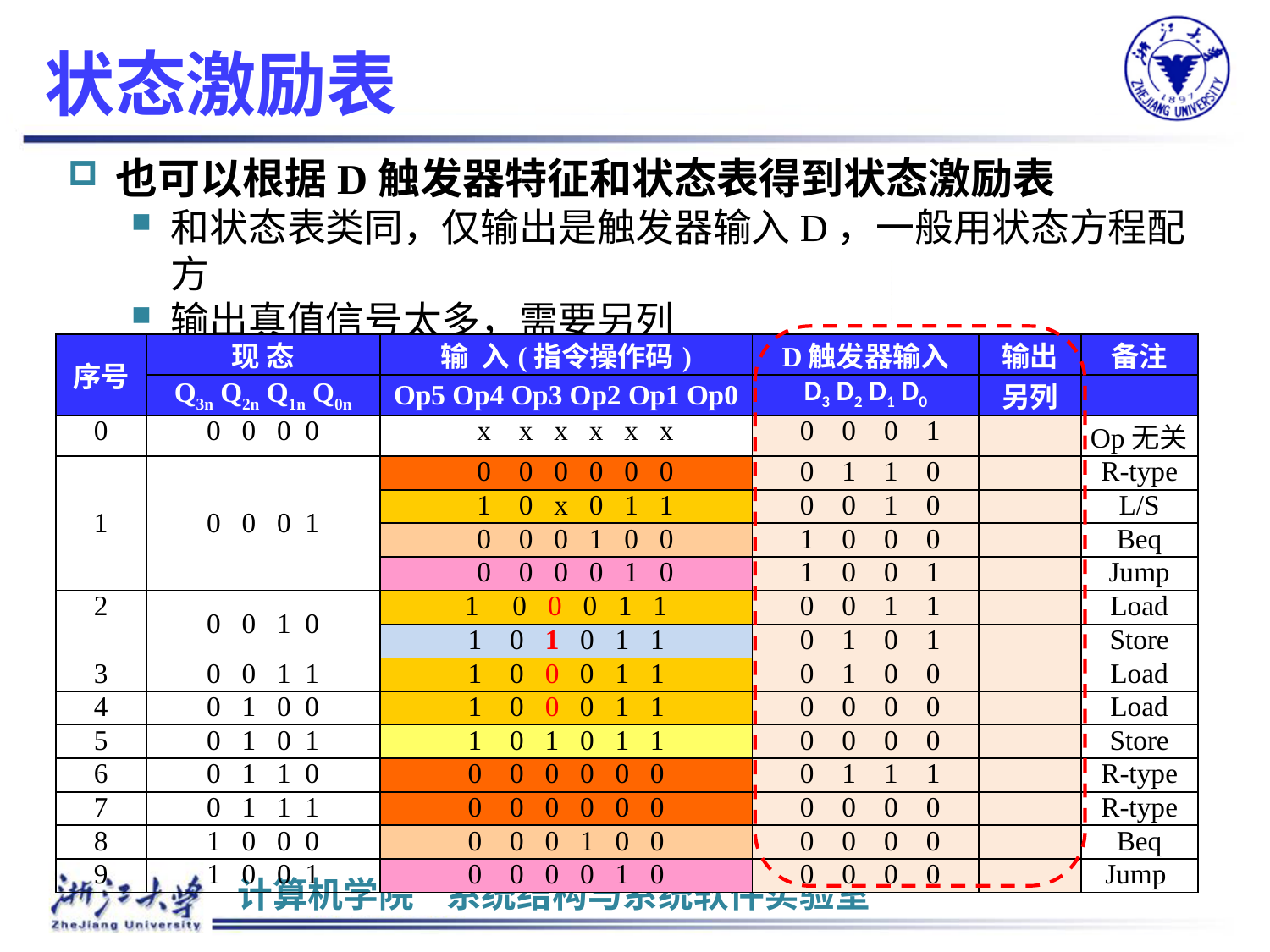

# 状态激励表
也可以根据D触发器特征和状态表得到状态激励表
和状态表类同，仅输出是触发器输入D，一般用状态方程配方
输出真值信号太多，需要另列
采用Moore状态机，输出仅与状态有关

| 序号 | 现 态 | 输 入(指令操作码) | D触发器输入 | 输出 | 备注 |
| --- | --- | --- | --- | --- | --- |
|  | Q3n Q2n Q1n Q0n | Op5 Op4 Op3 Op2 Op1 Op0 | D3 D2 D1 D0 | 另列 |  |
| 0 | 0 0 0 0 | x x x x x x | 0 0 0 1 |  | Op无关 |
| 1 | 0 0 0 1 | 0 0 0 0 0 0 | 0 1 1 0 |  | R-type |
|  |  | 1 0 x 0 1 1 | 0 0 1 0 |  | L/S |
|  |  | 0 0 0 1 0 0 | 1 0 0 0 |  | Beq |
|  |  | 0 0 0 0 1 0 | 1 0 0 1 |  | Jump |
| 2 | 0 0 1 0 | 0 0 0 1 1 | 0 0 1 1 |  | Load |
|  |  | 1 0 1 0 1 1 | 0 1 0 1 |  | Store |
| 3 | 0 0 1 1 | 1 0 0 0 1 1 | 0 1 0 0 |  | Load |
| 4 | 0 1 0 0 | 1 0 0 0 1 1 | 0 0 0 0 |  | Load |
| 5 | 0 1 0 1 | 1 0 1 0 1 1 | 0 0 0 0 |  | Store |
| 6 | 0 1 1 0 | 0 0 0 0 0 0 | 0 1 1 1 |  | R-type |
| 7 | 0 1 1 1 | 0 0 0 0 0 0 | 0 0 0 0 |  | R-type |
| 8 | 1 0 0 0 | 0 0 0 1 0 0 | 0 0 0 0 |  | Beq |
| 9 | 1 0 0 1 | 0 0 0 0 1 0 | 0 0 0 0 |  | Jump |